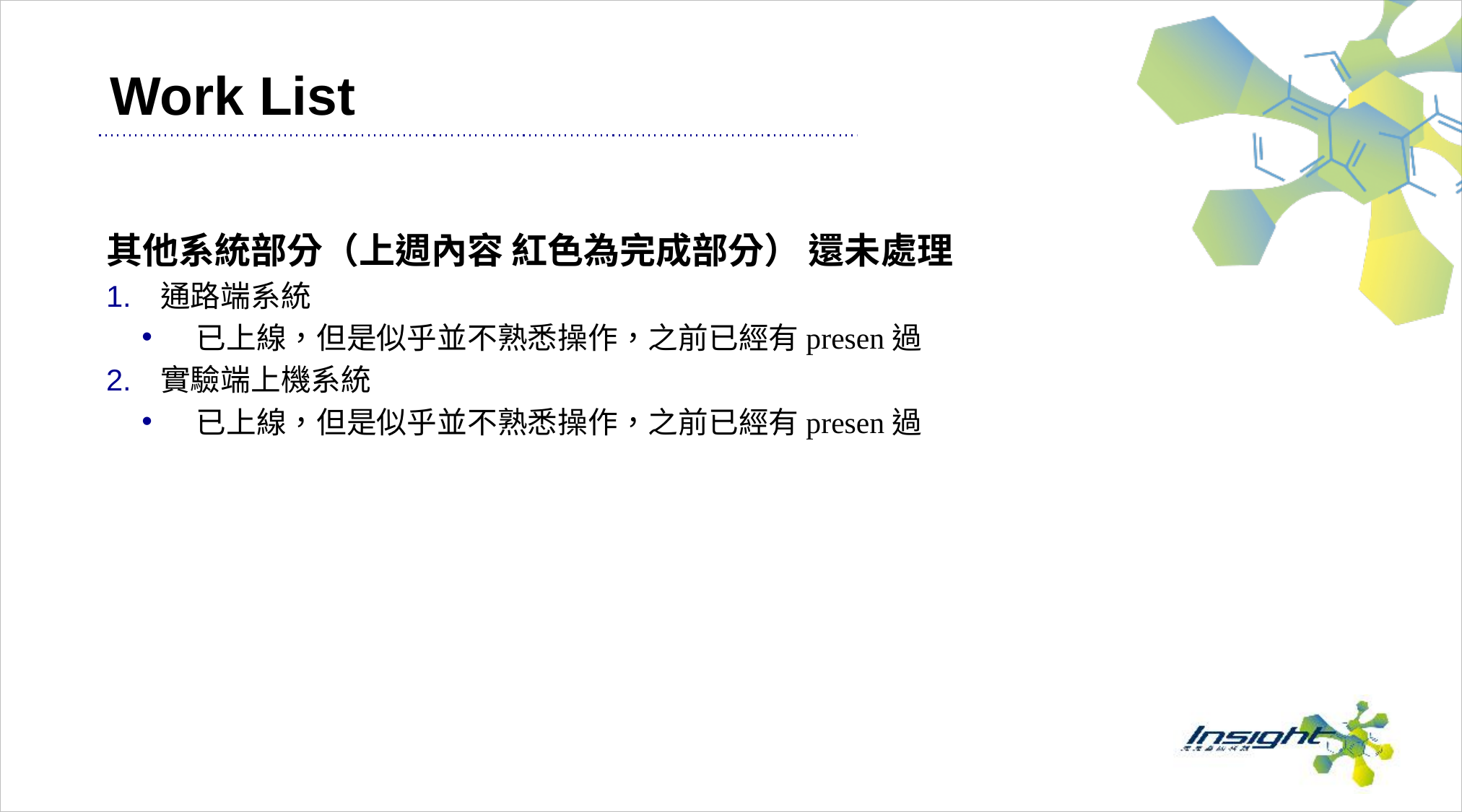

# Work List

其他系統部分（上週內容 紅色為完成部分） 還未處理
通路端系統
已上線，但是似乎並不熟悉操作，之前已經有presen過
實驗端上機系統
已上線，但是似乎並不熟悉操作，之前已經有presen過